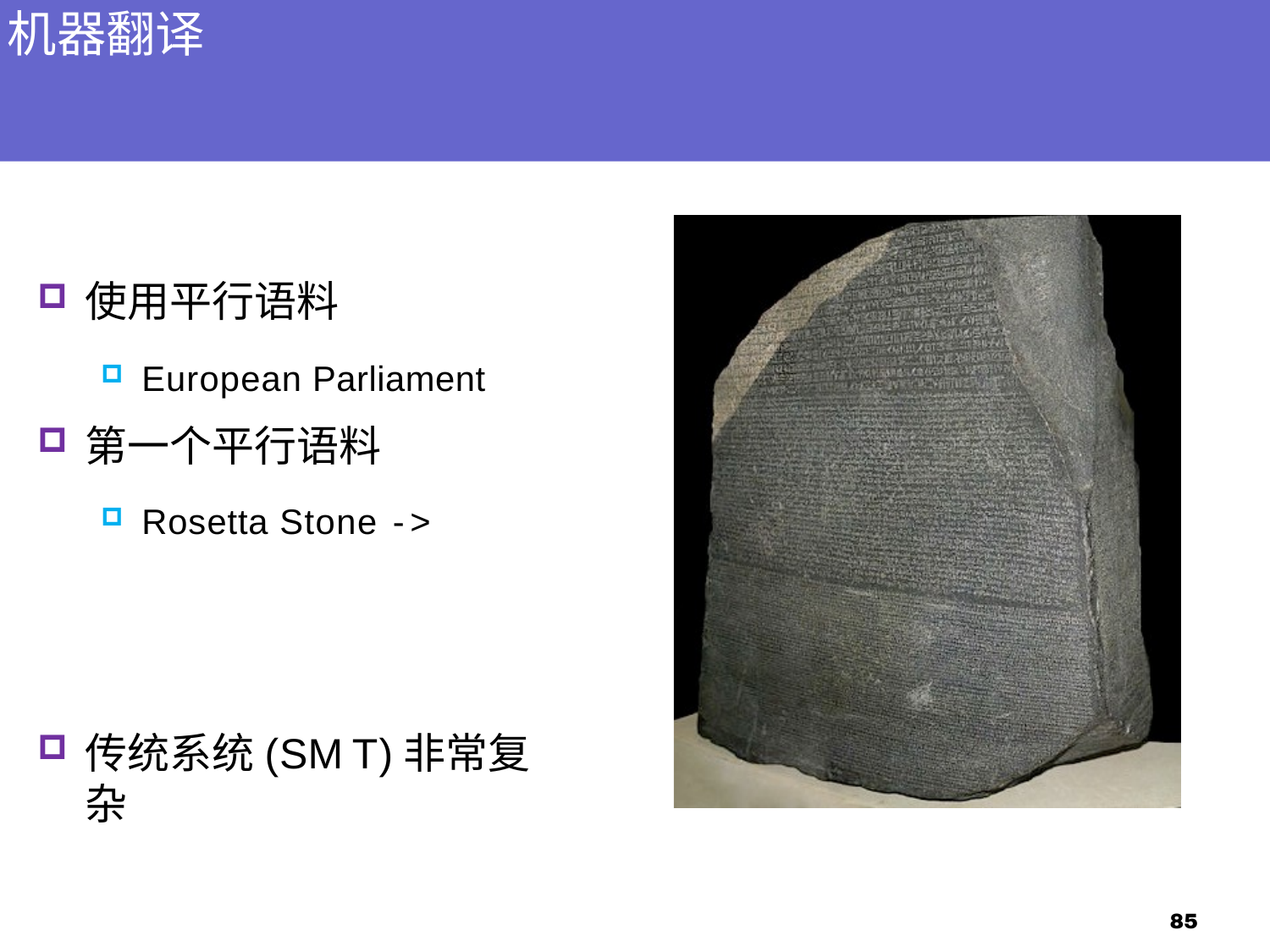

# 机器翻译
目前一般是统计方法

使用平行语料
European Parliament
第一个平行语料
Rosetta Stone ->
传统系统(SMT)非常复杂
85